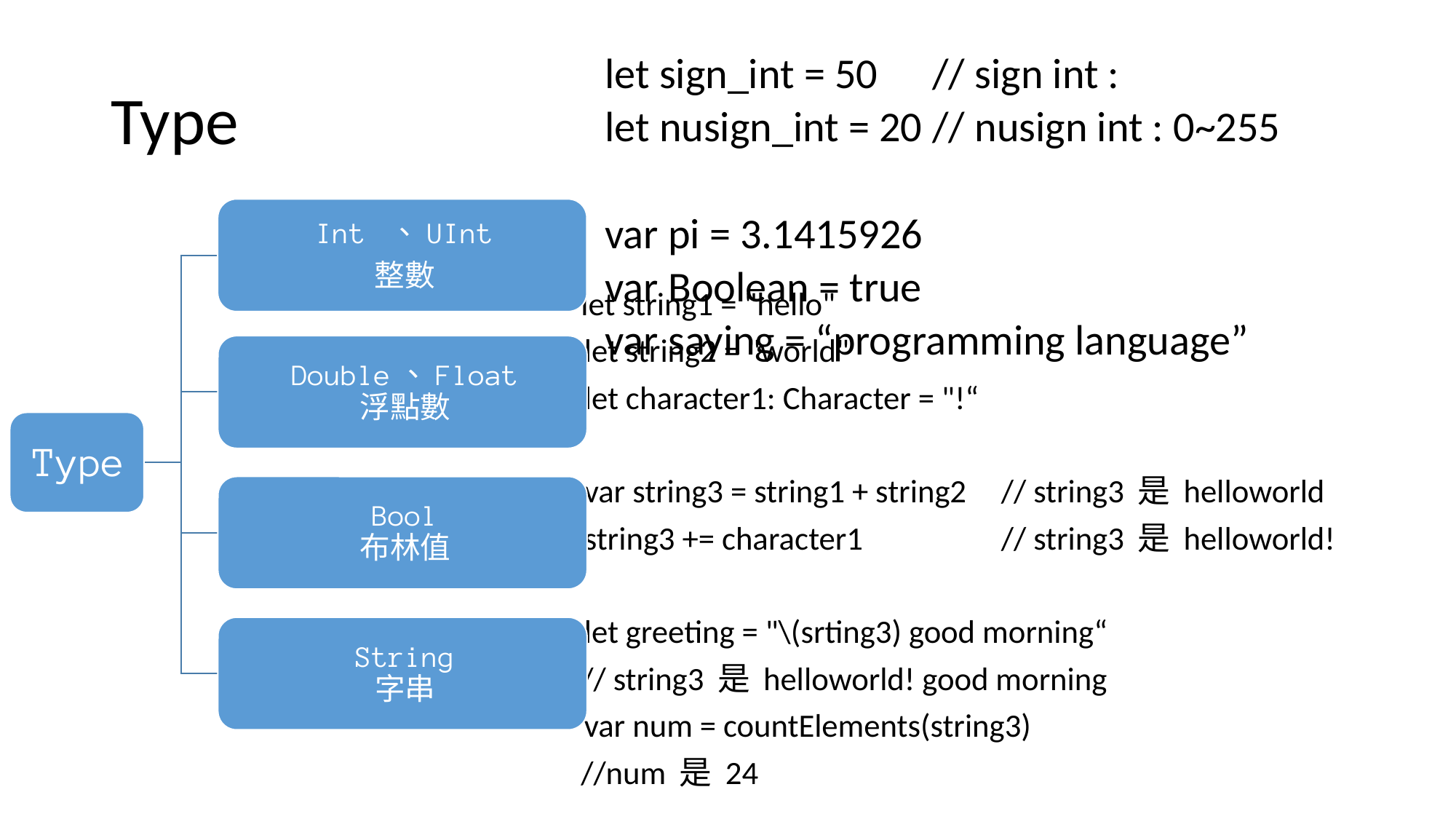

# Type
let sign_int = 50	// sign int :
let nusign_int = 20	// nusign int : 0~255

var pi = 3.1415926
var Boolean = true
var saying = “programming language”

Type
Int 、UInt
整數
Double、Float
浮點數
Bool
布林值
String
字串
	let string1 = "hello"
            let string2 = "world"
            let character1: Character = "!“

            var string3 = string1 + string2	// string3 是 helloworld
            string3 += character1		// string3 是 helloworld!

            let greeting = "\(srting3) good morning“
	// string3 是 helloworld! good morning
            var num = countElements(string3)
	//num 是 24